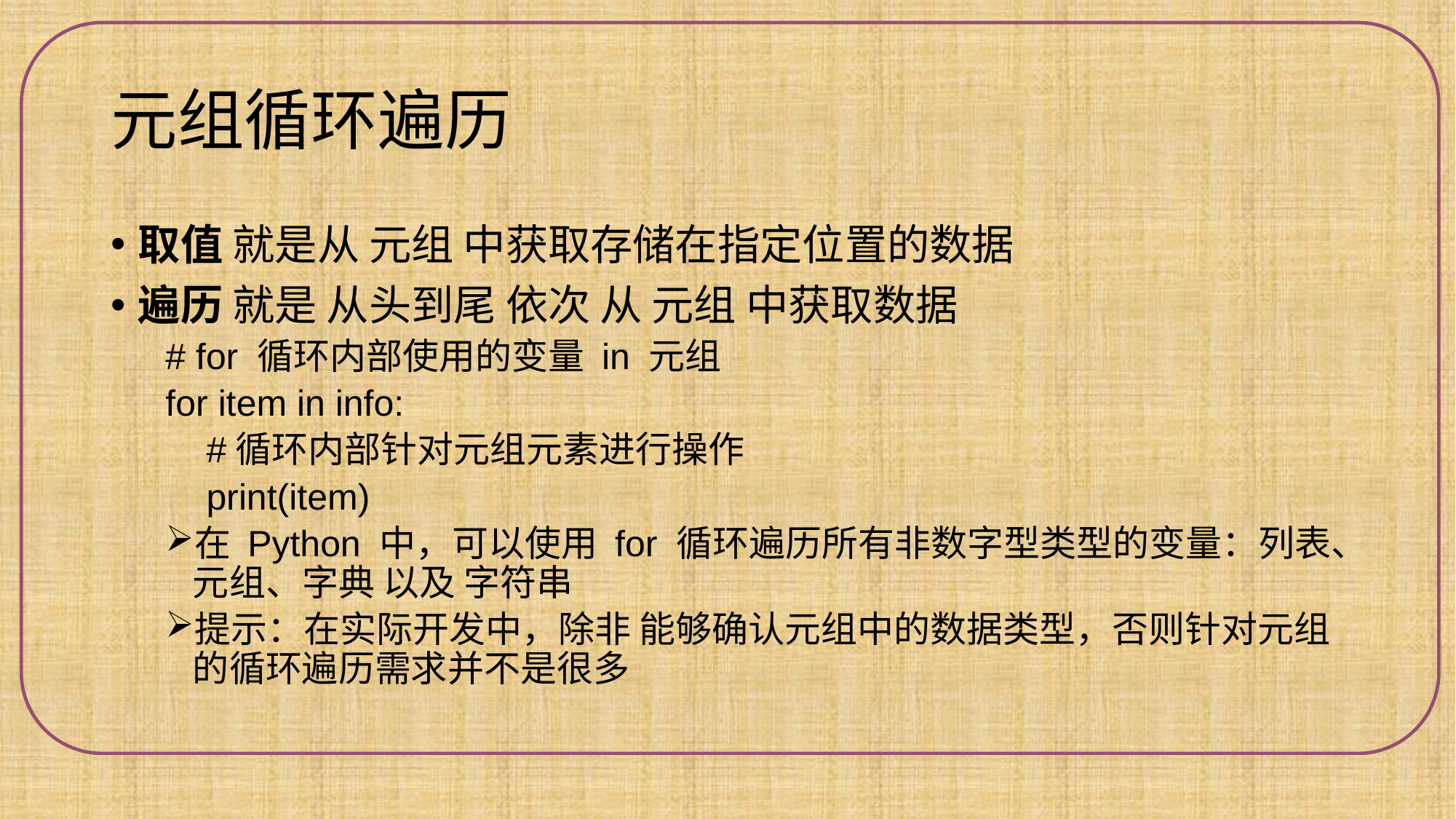

# 元组循环遍历
取值 就是从 元组 中获取存储在指定位置的数据
遍历 就是 从头到尾 依次 从 元组 中获取数据
# for 循环内部使用的变量 in 元组
for item in info:
    #循环内部针对元组元素进行操作
    print(item)
在 Python 中，可以使用 for 循环遍历所有非数字型类型的变量：列表、元组、字典 以及 字符串
提示：在实际开发中，除非 能够确认元组中的数据类型，否则针对元组的循环遍历需求并不是很多